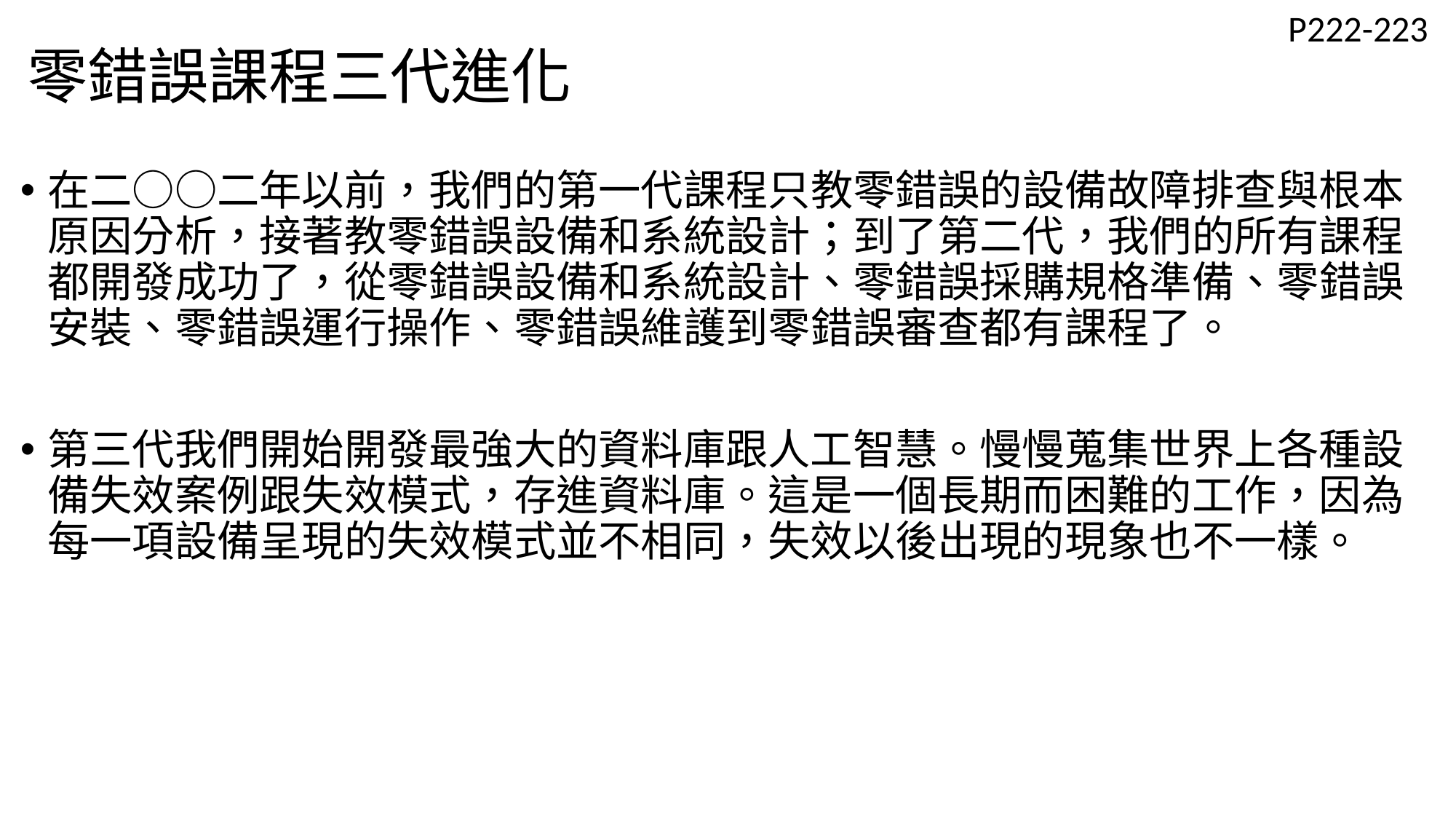

# 零錯誤課程三代進化
P222-223
在二○○二年以前，我們的第一代課程只教零錯誤的設備故障排查與根本原因分析，接著教零錯誤設備和系統設計；到了第二代，我們的所有課程都開發成功了，從零錯誤設備和系統設計、零錯誤採購規格準備、零錯誤安裝、零錯誤運行操作、零錯誤維護到零錯誤審查都有課程了。

第三代我們開始開發最強大的資料庫跟人工智慧。慢慢蒐集世界上各種設備失效案例跟失效模式，存進資料庫。這是一個長期而困難的工作，因為每一項設備呈現的失效模式並不相同，失效以後出現的現象也不一樣。